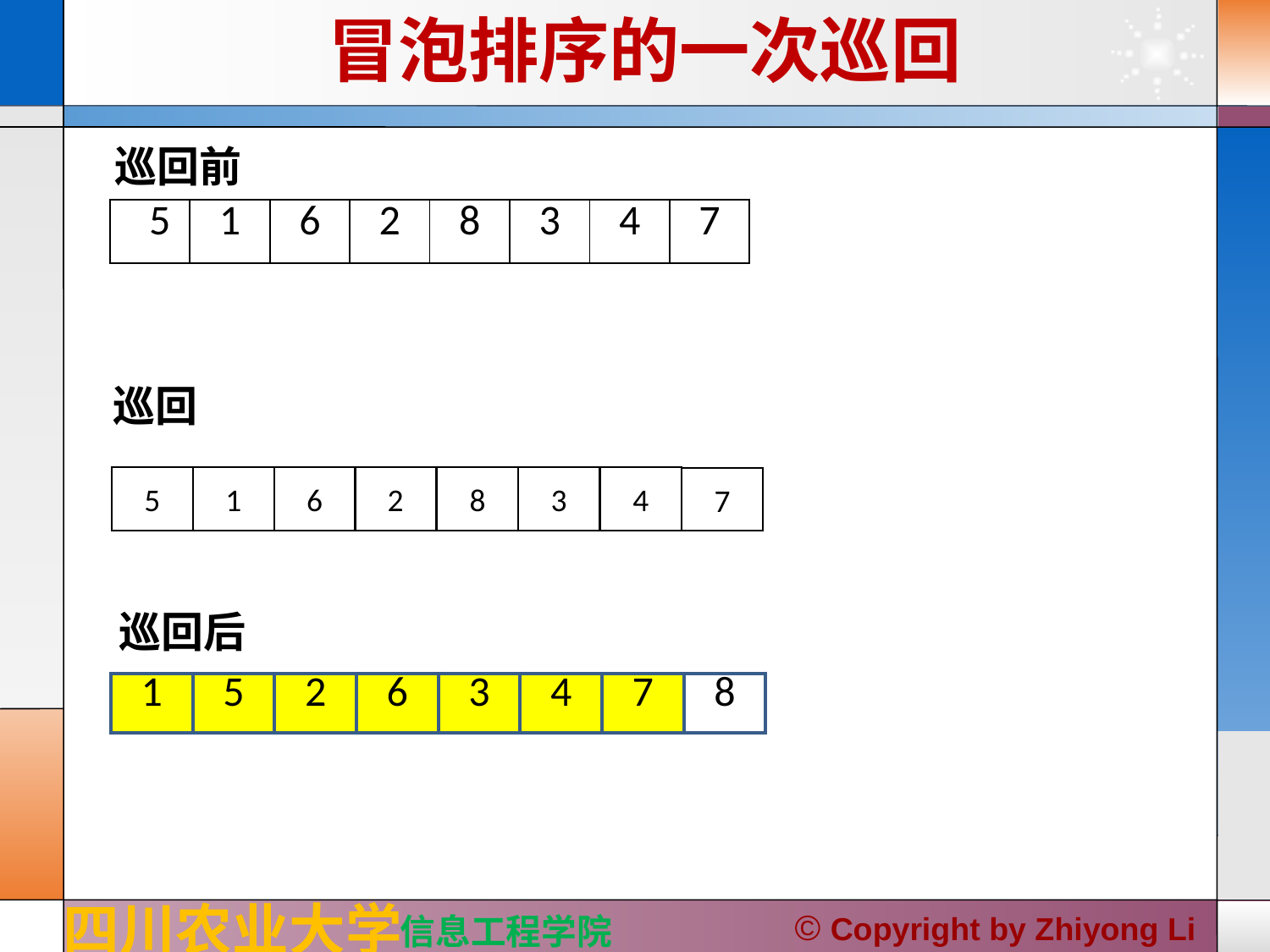

# 冒泡排序的一次巡回
巡回前
| 5 | 1 | 6 | 2 | 8 | 3 | 4 | 7 |
| --- | --- | --- | --- | --- | --- | --- | --- |
巡回

4
5
1
6
2
8
3
7
巡回后
| 1 | 5 | 2 | 6 | 3 | 4 | 7 | 8 |
| --- | --- | --- | --- | --- | --- | --- | --- |